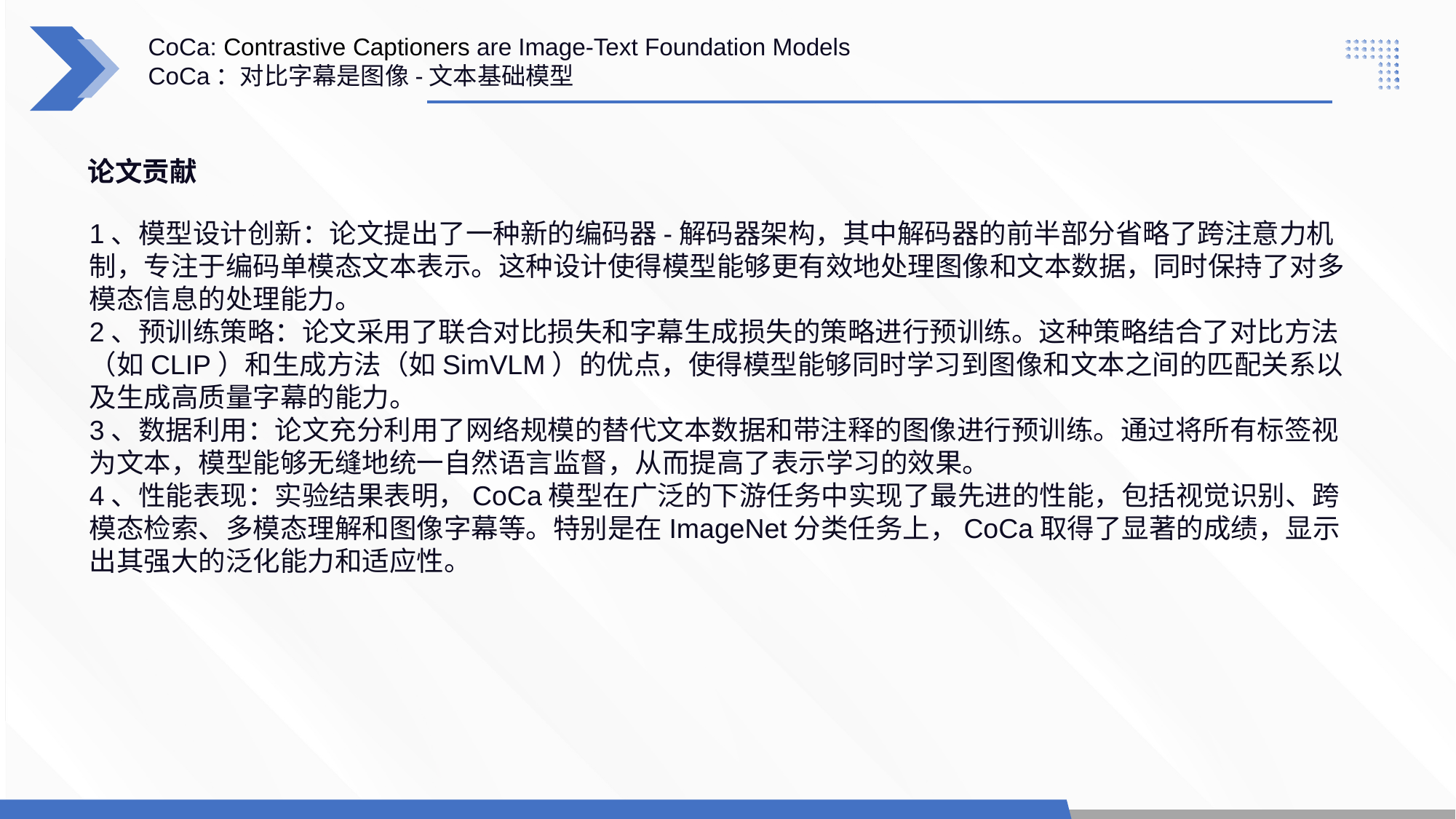

CoCa: Contrastive Captioners are Image-Text Foundation Models
CoCa：对比字幕是图像-文本基础模型
论文贡献
1、模型设计创新：论文提出了一种新的编码器-解码器架构，其中解码器的前半部分省略了跨注意力机制，专注于编码单模态文本表示。这种设计使得模型能够更有效地处理图像和文本数据，同时保持了对多模态信息的处理能力。
2、预训练策略：论文采用了联合对比损失和字幕生成损失的策略进行预训练。这种策略结合了对比方法（如CLIP）和生成方法（如SimVLM）的优点，使得模型能够同时学习到图像和文本之间的匹配关系以及生成高质量字幕的能力。
3、数据利用：论文充分利用了网络规模的替代文本数据和带注释的图像进行预训练。通过将所有标签视为文本，模型能够无缝地统一自然语言监督，从而提高了表示学习的效果。
4、性能表现：实验结果表明，CoCa模型在广泛的下游任务中实现了最先进的性能，包括视觉识别、跨模态检索、多模态理解和图像字幕等。特别是在ImageNet分类任务上，CoCa取得了显著的成绩，显示出其强大的泛化能力和适应性。